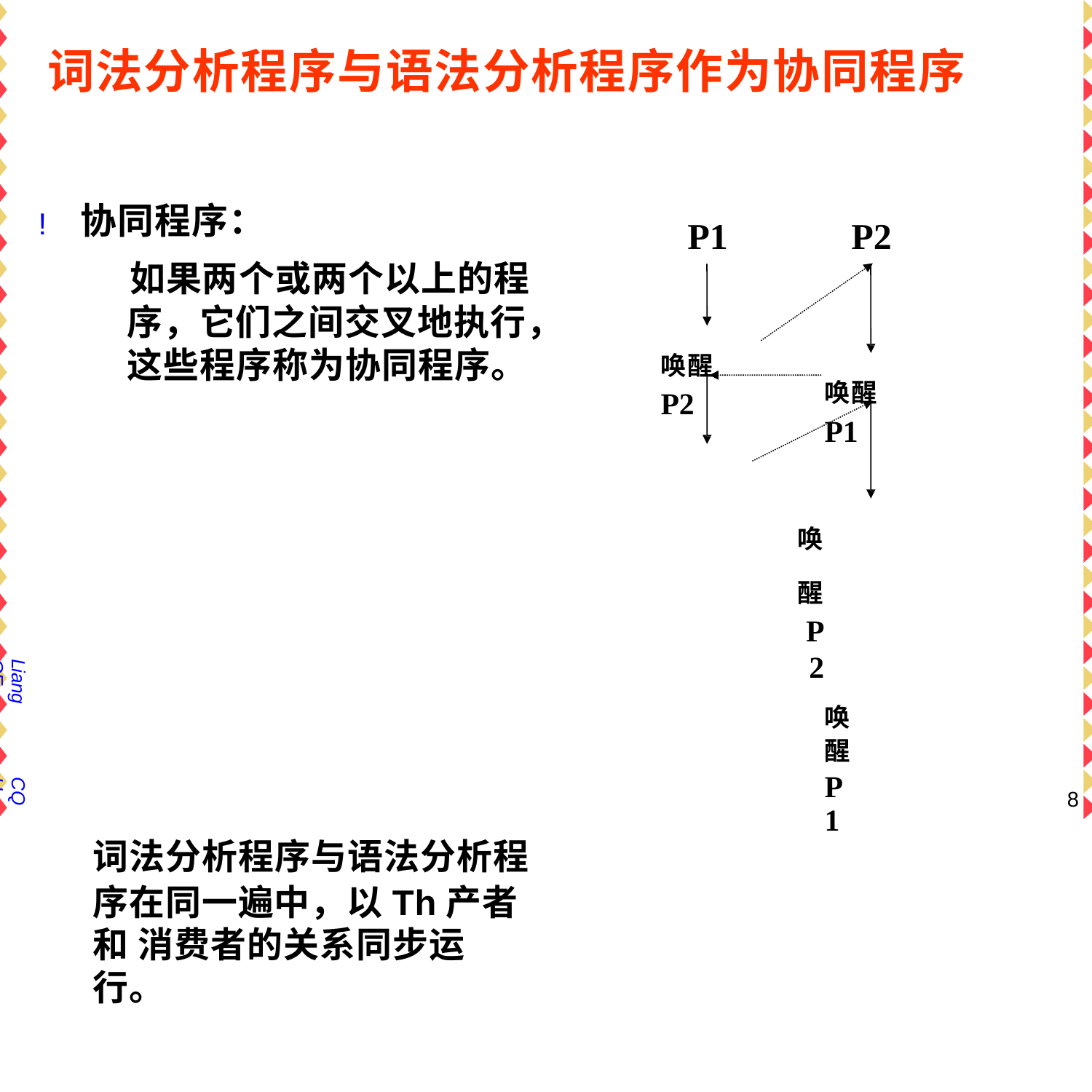

# 词法分析程序与语法分析程序作为协同程序
!	协同程序：
如果两个或两个以上的程 序，它们之间交叉地执行， 这些程序称为协同程序。
P1
P2

唤醒P2
唤醒P1

唤醒P2
唤醒P1
词法分析程序与语法分析程
序在同一遍中，以Th产者和 消费者的关系同步运行。

Liang GE
CQU
8